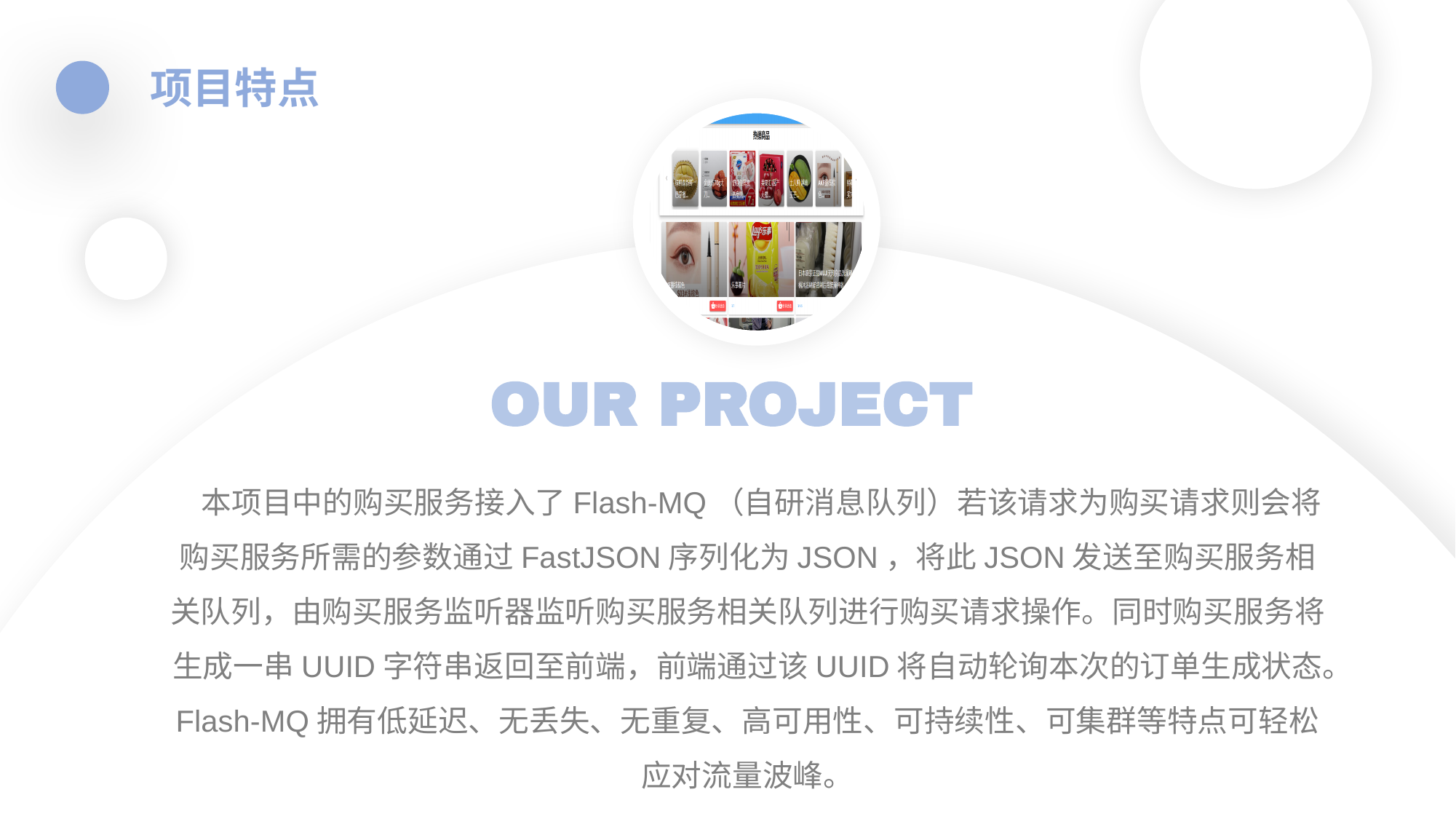

项目特点

OUR PROJECT
       本项目中的购买服务接入了Flash-MQ（自研消息队列）若该请求为购买请求则会将购买服务所需的参数通过FastJSON序列化为JSON，将此JSON发送至购买服务相关队列，由购买服务监听器监听购买服务相关队列进行购买请求操作。同时购买服务将生成一串UUID字符串返回至前端，前端通过该UUID将自动轮询本次的订单生成状态。Flash-MQ拥有低延迟、无丢失、无重复、高可用性、可持续性、可集群等特点可轻松应对流量波峰。